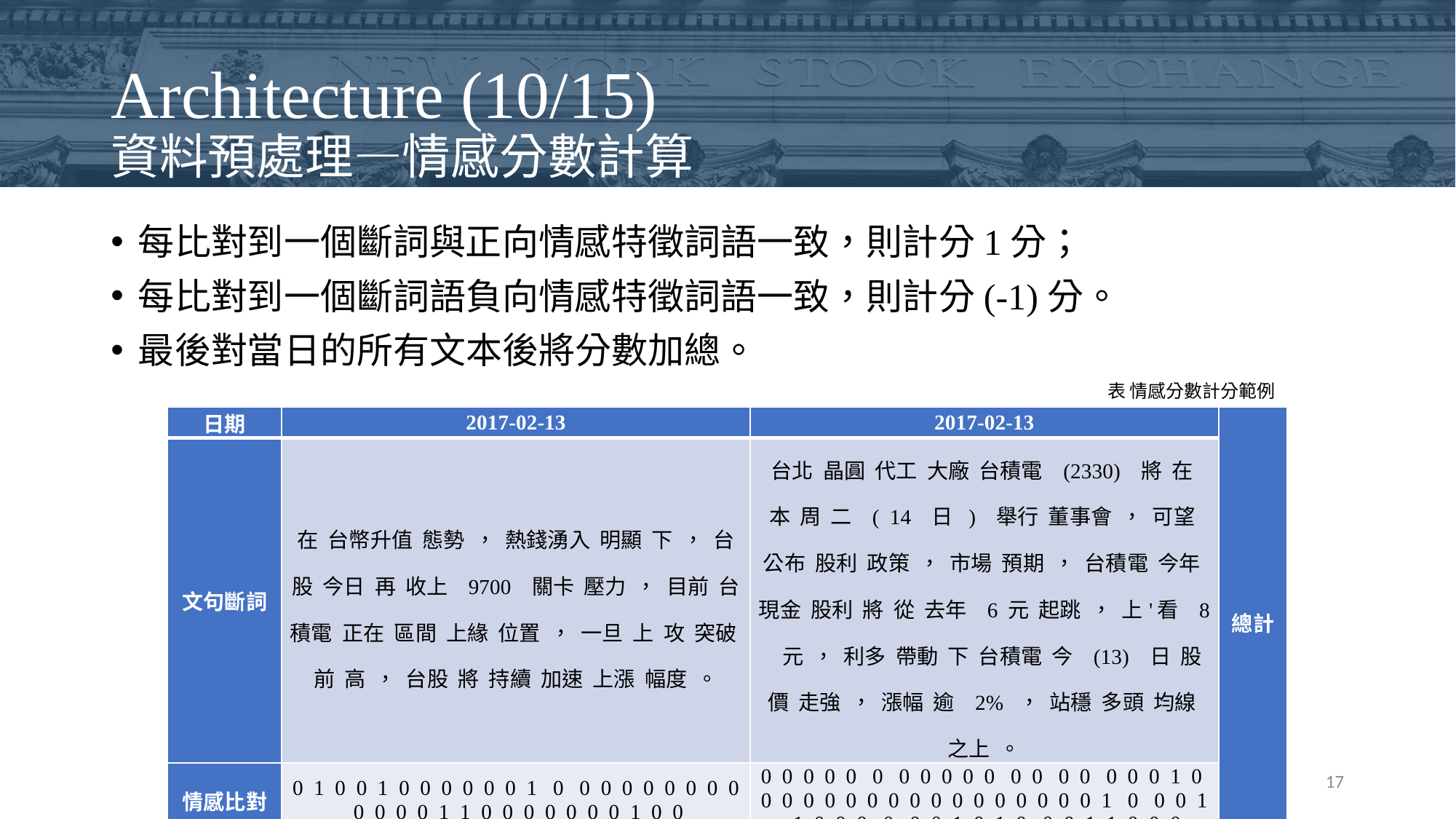

# Architecture (10/15) 資料預處理—情感分數計算
每比對到一個斷詞與正向情感特徵詞語一致，則計分1分；
每比對到一個斷詞語負向情感特徵詞語一致，則計分(-1)分。
最後對當日的所有文本後將分數加總。
表 情感分數計分範例
| 日期 | 2017-02-13 | 2017-02-13 | 總計 |
| --- | --- | --- | --- |
| 文句斷詞 | 在 台幣升值 態勢 ， 熱錢湧入 明顯 下 ， 台股 今日 再 收上 9700 關卡 壓力 ， 目前 台積電 正在 區間 上緣 位置 ， 一旦 上 攻 突破 前 高 ， 台股 將 持續 加速 上漲 幅度 。 | 台北 晶圓 代工 大廠 台積電 (2330) 將 在 本 周 二 ( 14 日 ) 舉行 董事會 ， 可望 公布 股利 政策 ， 市場 預期 ， 台積電 今年 現金 股利 將 從 去年 6 元 起跳 ， 上'看 8 元 ， 利多 帶動 下 台積電 今 (13) 日 股價 走強 ， 漲幅 逾 2% ， 站穩 多頭 均線 之上 。 |  |
| 情感比對 | 0 1 0 0 1 0 0 0 0 0 0 1 0 0 0 0 0 0 0 0 0 0 0 0 0 1 1 0 0 0 0 0 0 0 1 0 0 | 0 0 0 0 0 0 0 0 0 0 0 0 0 0 0 0 0 0 1 0 0 0 0 0 0 0 0 0 0 0 0 0 0 0 0 0 1 0 0 0 1 1 0 0 0 0 0 0 1 0 1 0 0 0 1 1 0 0 0 |  |
| 情感分數 | 5 | 8 | 13 |
17